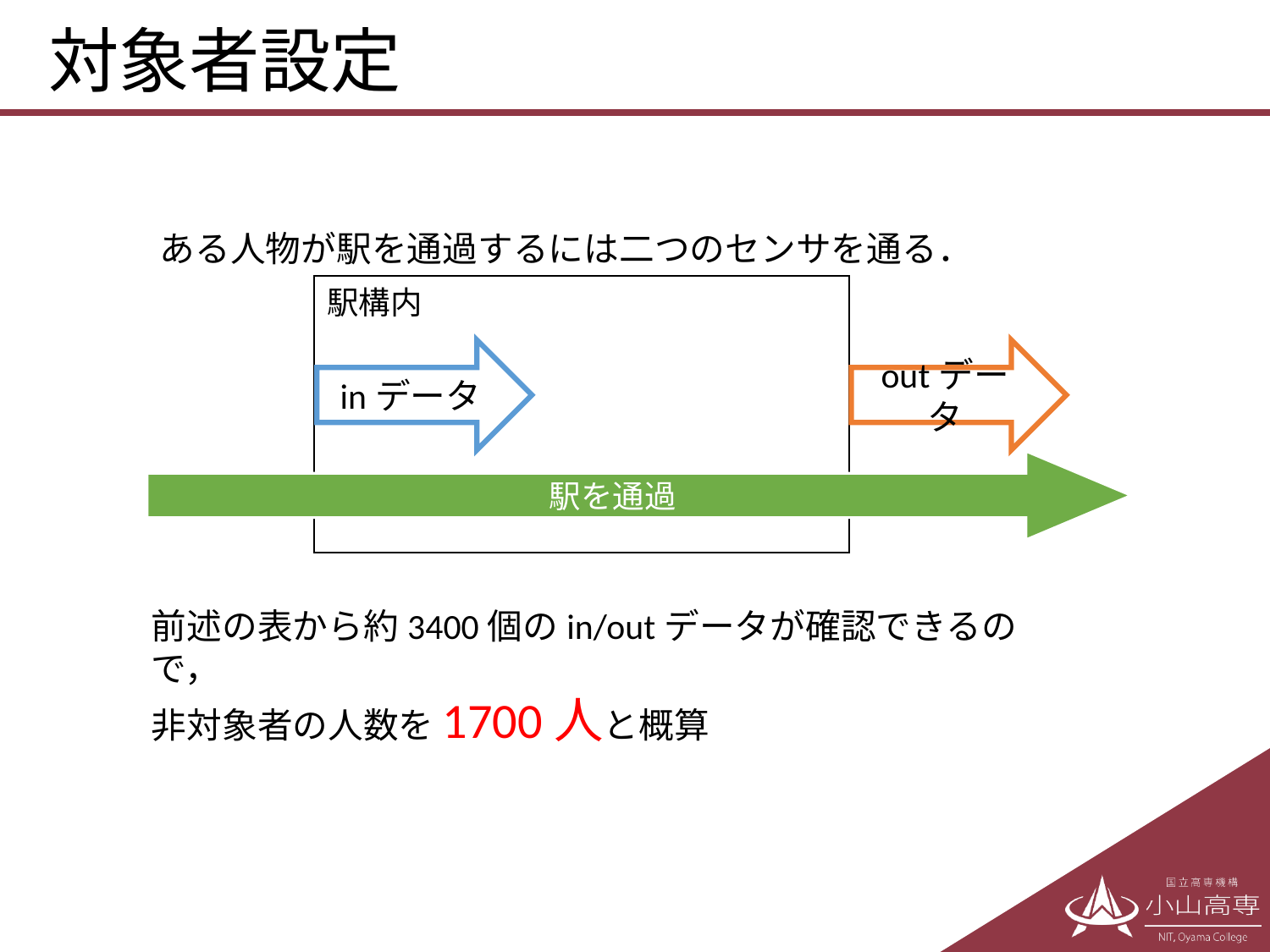

# 対象者設定
ある人物が駅を通過するには二つのセンサを通る．

駅構内
inデータ
outデータ
駅を通過
前述の表から約3400個のin/outデータが確認できるので，
非対象者の人数を1700人と概算